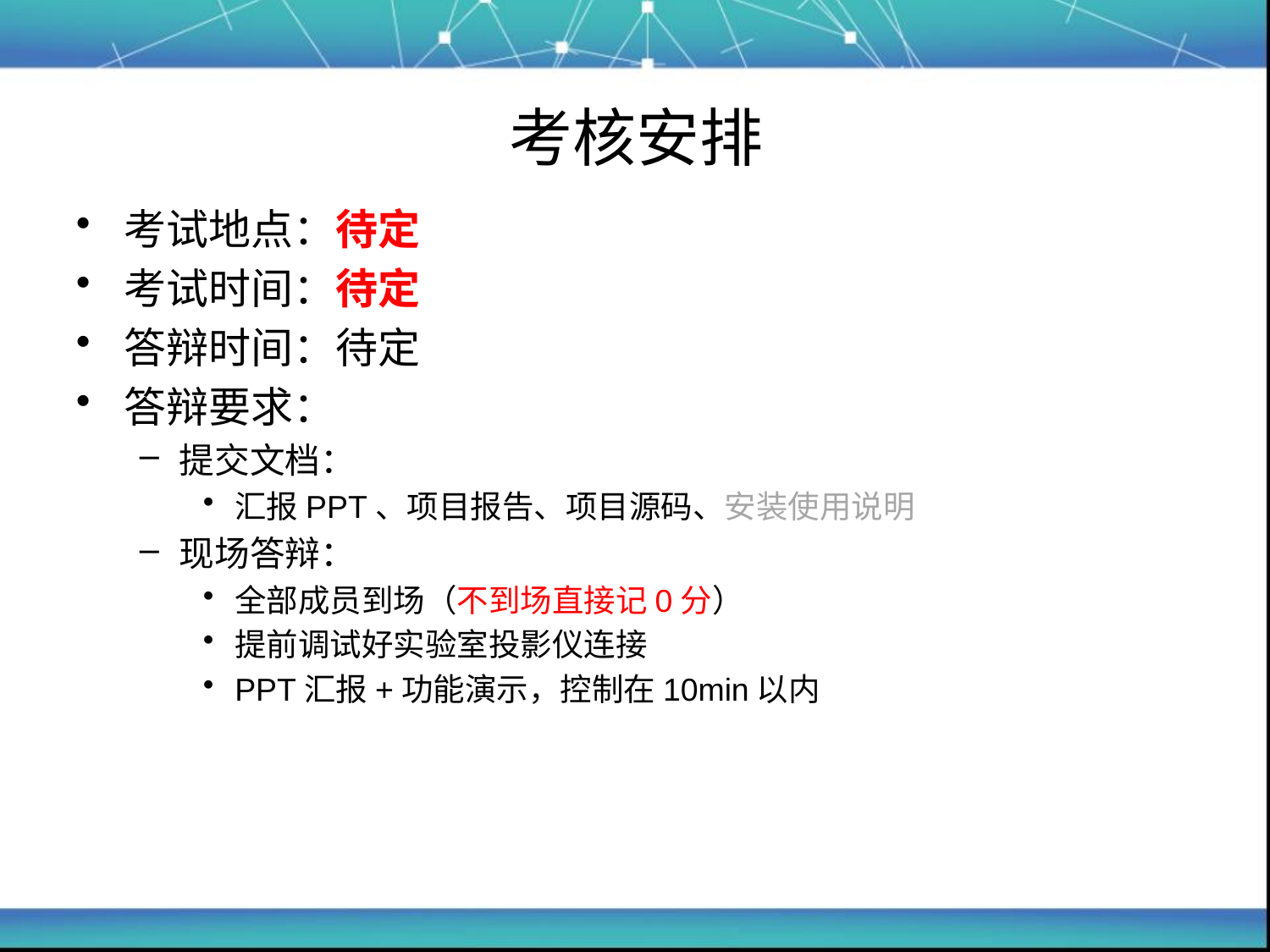

# 考核安排
考试地点：待定
考试时间：待定
答辩时间：待定
答辩要求：
提交文档：
汇报PPT、项目报告、项目源码、安装使用说明
现场答辩：
全部成员到场（不到场直接记0分）
提前调试好实验室投影仪连接
PPT汇报+功能演示，控制在10min以内